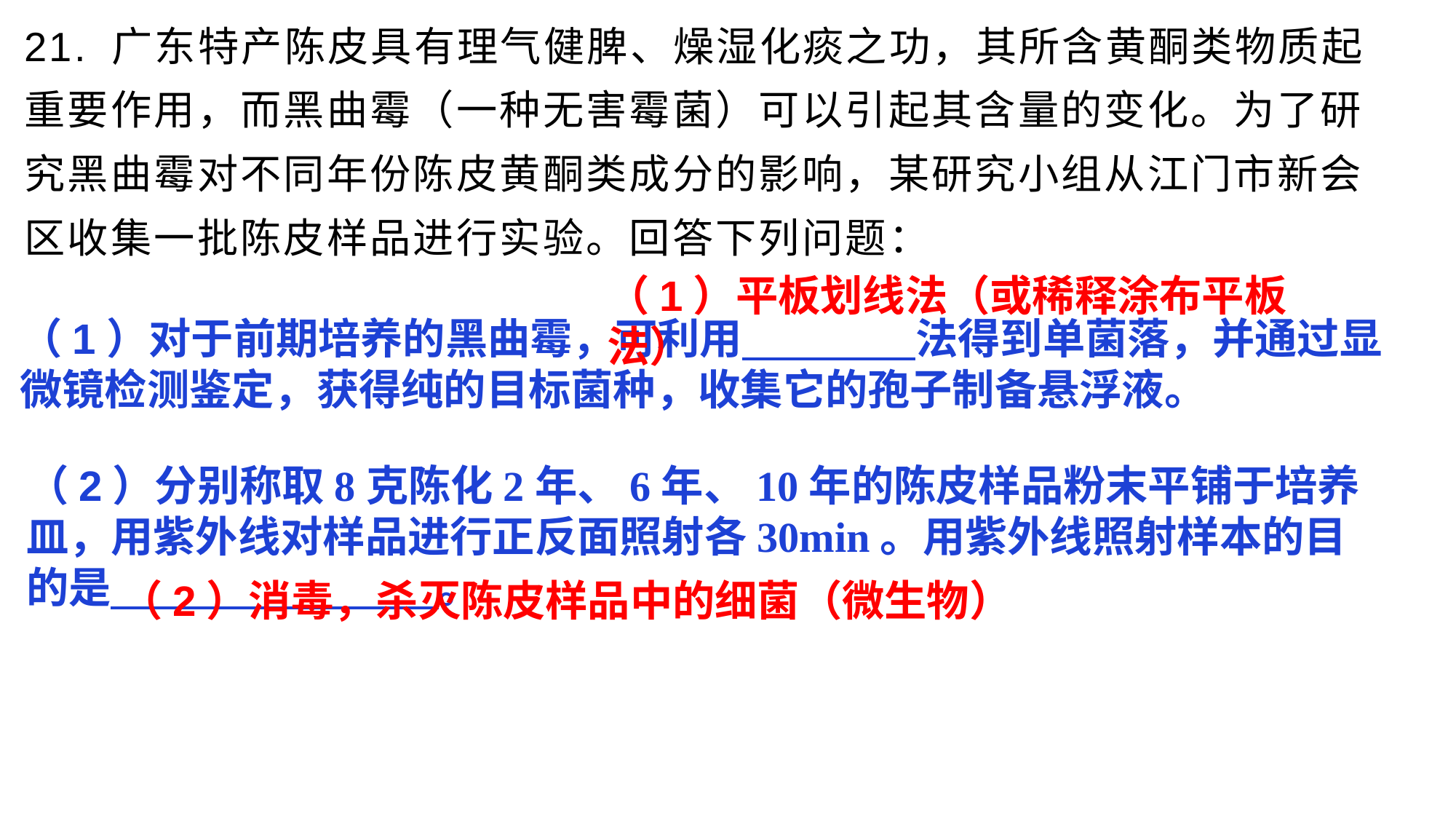

21. 广东特产陈皮具有理气健脾、燥湿化痰之功，其所含黄酮类物质起重要作用，而黑曲霉（一种无害霉菌）可以引起其含量的变化。为了研究黑曲霉对不同年份陈皮黄酮类成分的影响，某研究小组从江门市新会区收集一批陈皮样品进行实验。回答下列问题：
（1）平板划线法（或稀释涂布平板法）
（1）对于前期培养的黑曲霉，可利用                  法得到单菌落，并通过显微镜检测鉴定，获得纯的目标菌种，收集它的孢子制备悬浮液。
（2）分别称取8克陈化2年、6年、10年的陈皮样品粉末平铺于培养皿，用紫外线对样品进行正反面照射各30min。用紫外线照射样本的目的是                                  。
（2）消毒，杀灭陈皮样品中的细菌（微生物）